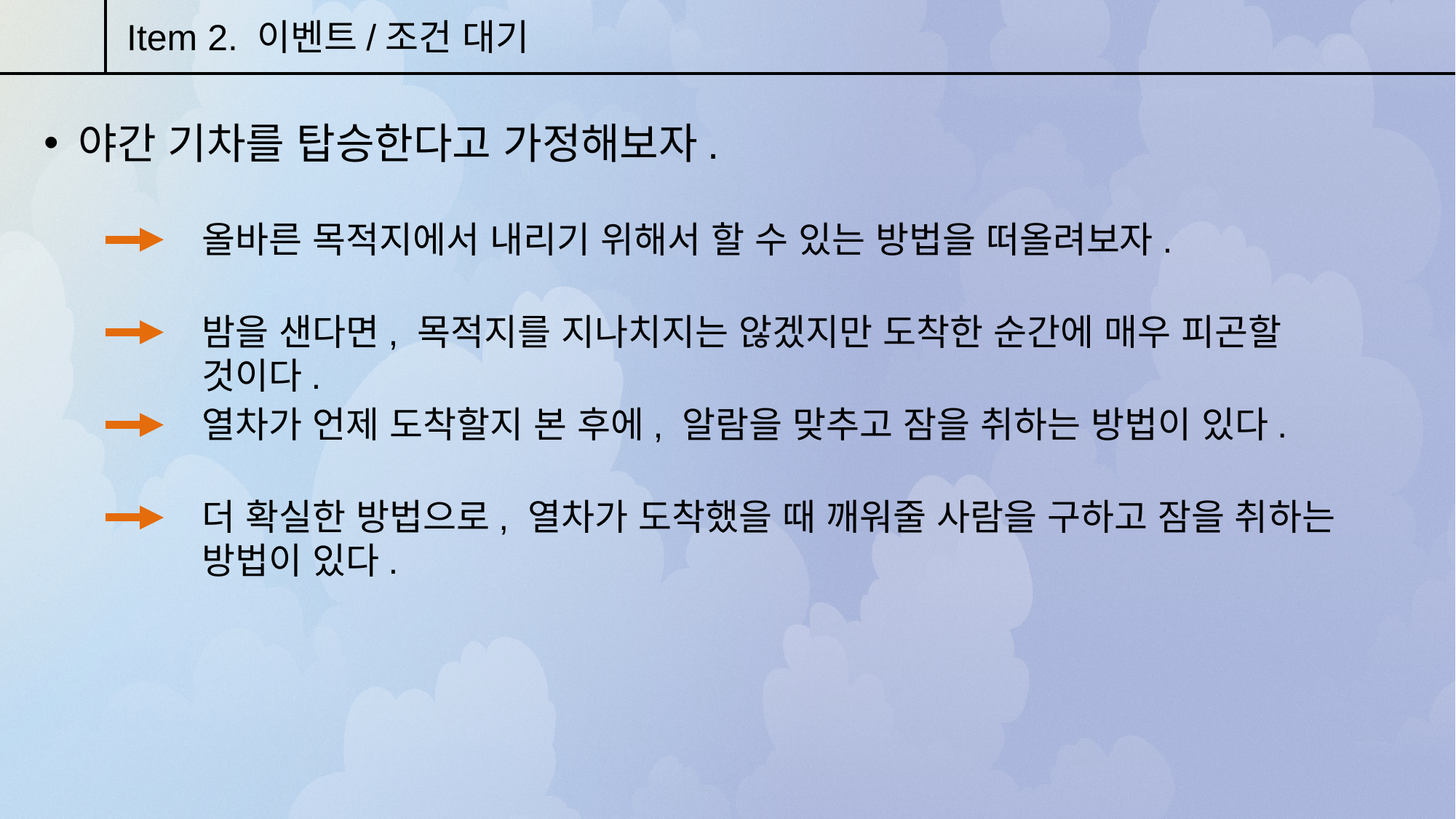

Item 2. 이벤트/조건 대기
야간 기차를 탑승한다고 가정해보자.
올바른 목적지에서 내리기 위해서 할 수 있는 방법을 떠올려보자.
밤을 샌다면, 목적지를 지나치지는 않겠지만 도착한 순간에 매우 피곤할 것이다.
열차가 언제 도착할지 본 후에, 알람을 맞추고 잠을 취하는 방법이 있다.
더 확실한 방법으로, 열차가 도착했을 때 깨워줄 사람을 구하고 잠을 취하는 방법이 있다.